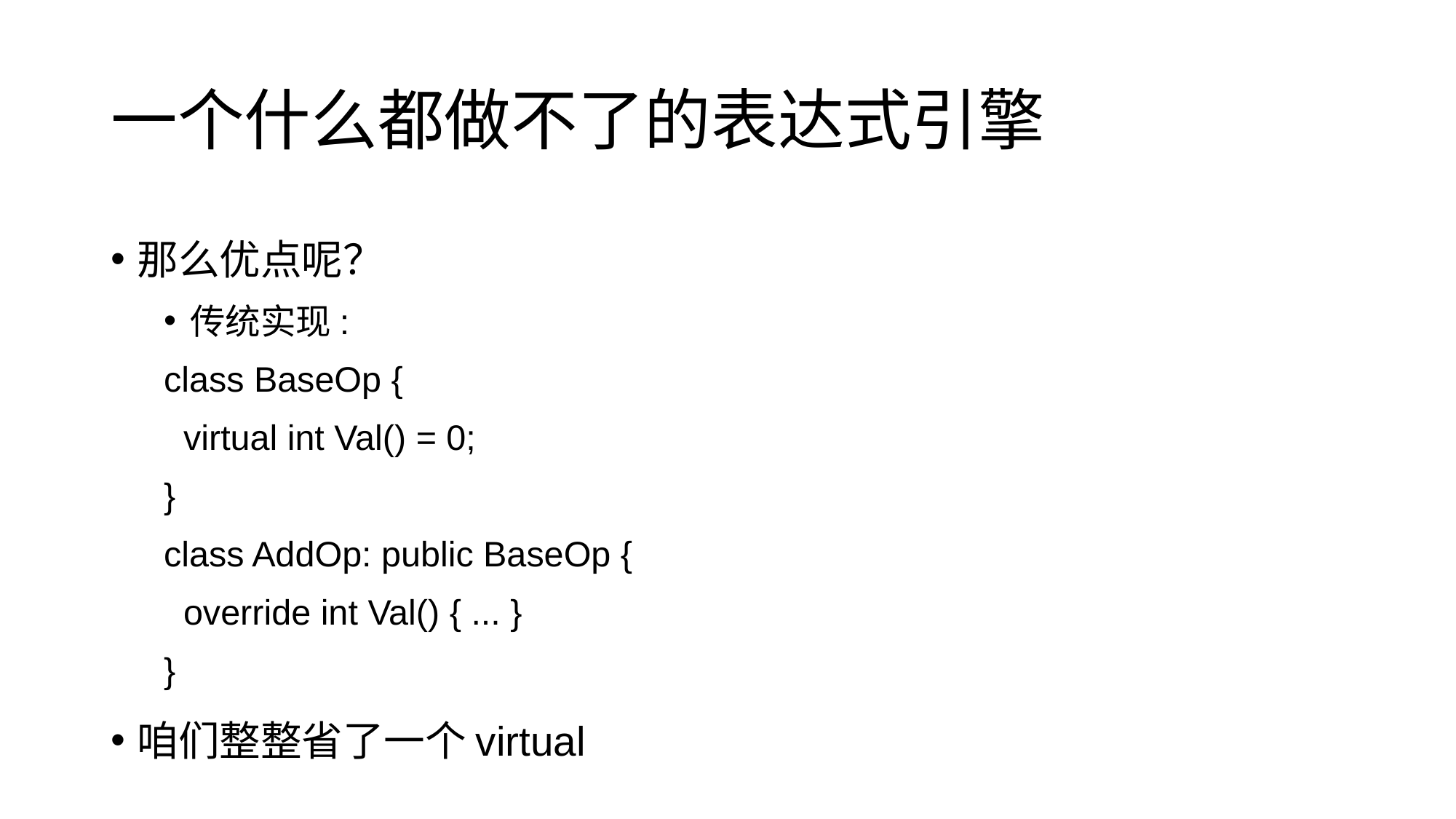

# 一个什么都做不了的表达式引擎
那么优点呢？
传统实现:
class BaseOp {
  virtual int Val() = 0;
}
class AddOp: public BaseOp {
  override int Val() { ... }
}
咱们整整省了一个virtual